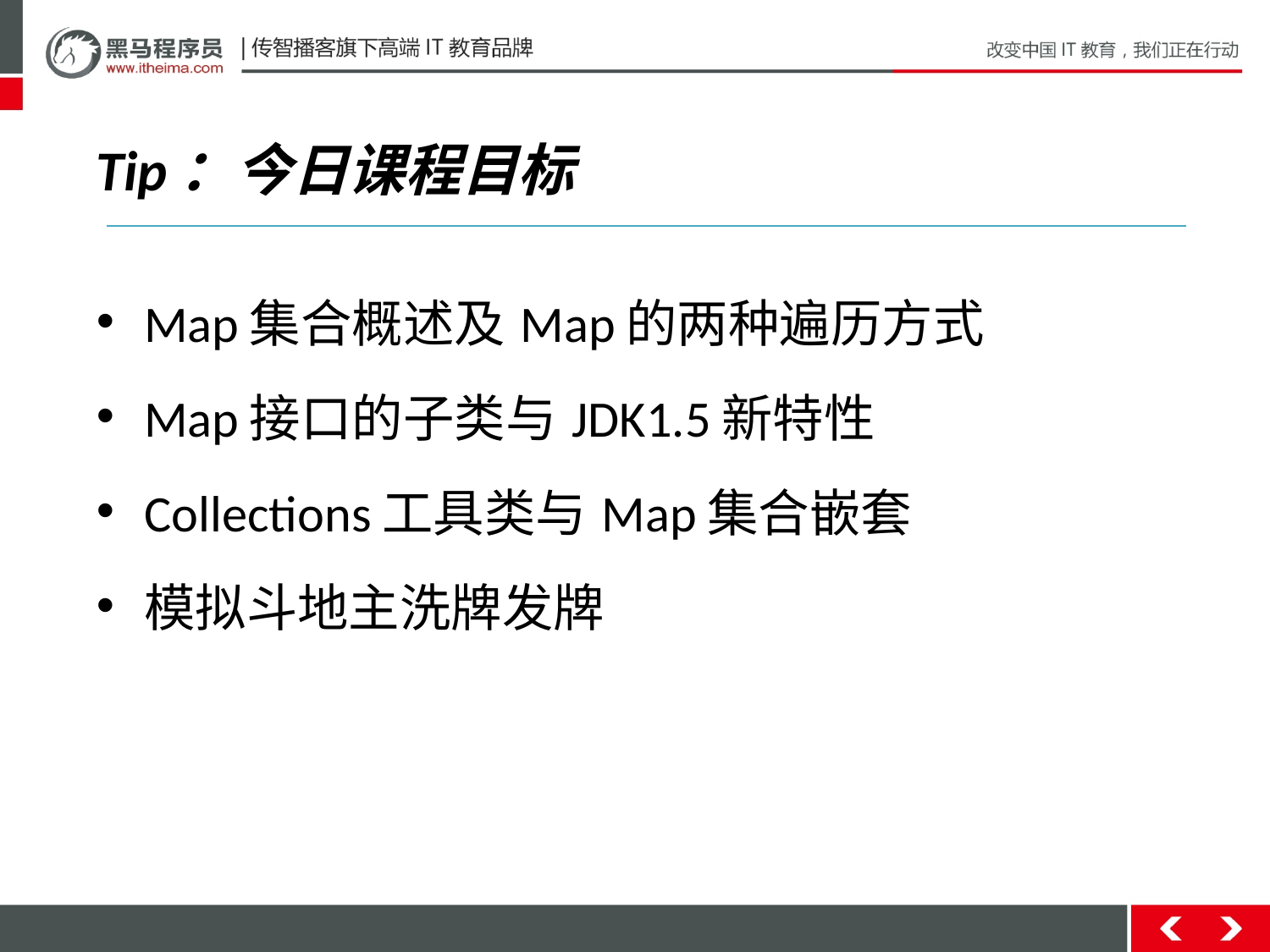

Tip：今日课程目标
Map集合概述及Map的两种遍历方式
Map接口的子类与JDK1.5新特性
Collections工具类与Map集合嵌套
模拟斗地主洗牌发牌